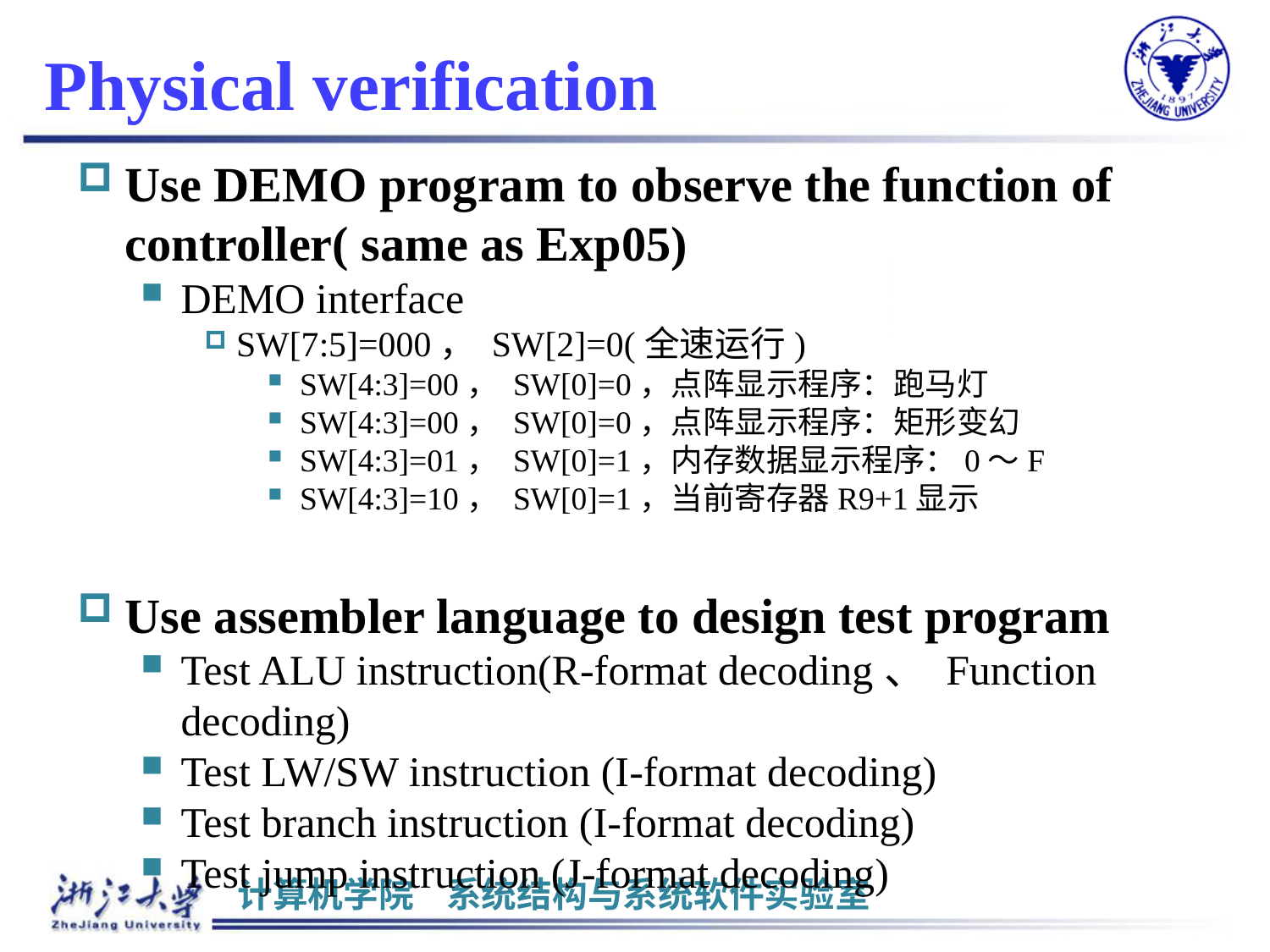

# Physical verification
Use DEMO program to observe the function of controller( same as Exp05)
DEMO interface
SW[7:5]=000， SW[2]=0(全速运行)
SW[4:3]=00， SW[0]=0，点阵显示程序：跑马灯
SW[4:3]=00， SW[0]=0，点阵显示程序：矩形变幻
SW[4:3]=01， SW[0]=1，内存数据显示程序：0～F
SW[4:3]=10， SW[0]=1，当前寄存器R9+1显示

Use assembler language to design test program
Test ALU instruction(R-format decoding、 Function decoding)
Test LW/SW instruction (I-format decoding)
Test branch instruction (I-format decoding)
Test jump instruction (J-format decoding)